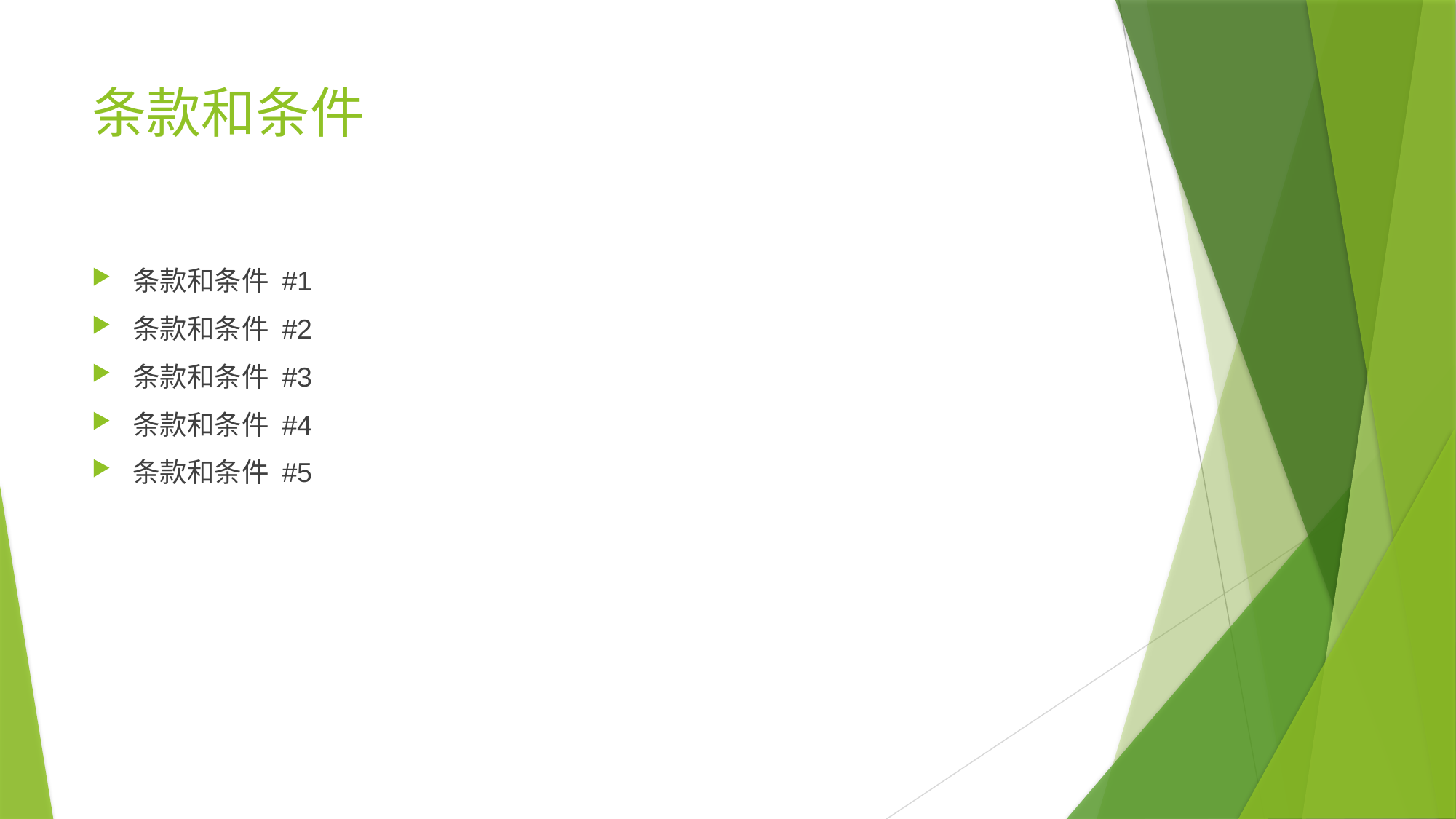

# 条款和条件
条款和条件 #1
条款和条件 #2
条款和条件 #3
条款和条件 #4
条款和条件 #5